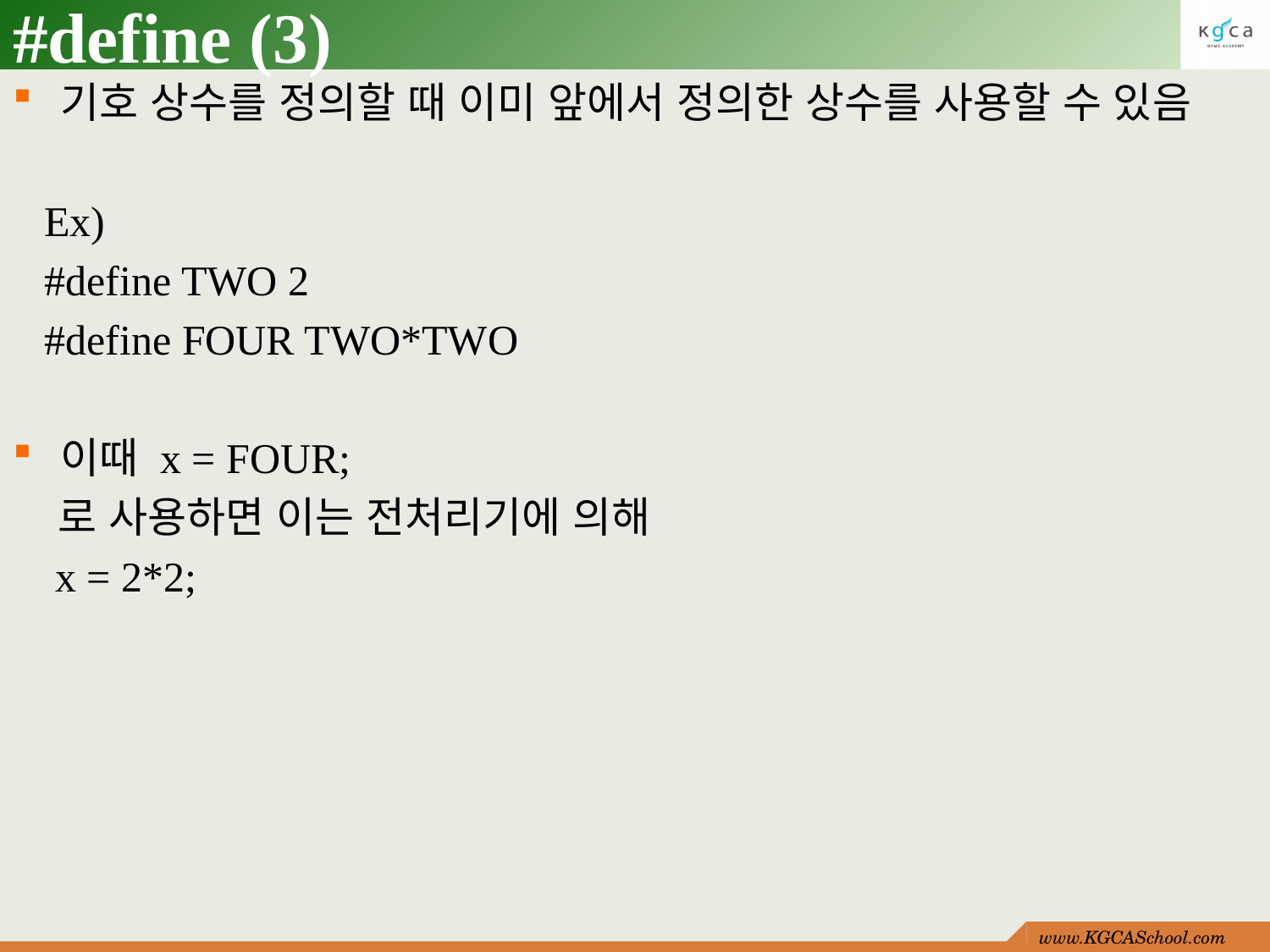

# #define (3)
기호 상수를 정의할 때 이미 앞에서 정의한 상수를 사용할 수 있음

   Ex)
   #define TWO 2
   #define FOUR TWO*TWO

이때 x = FOUR;
   로 사용하면 이는 전처리기에 의해
    x = 2*2;